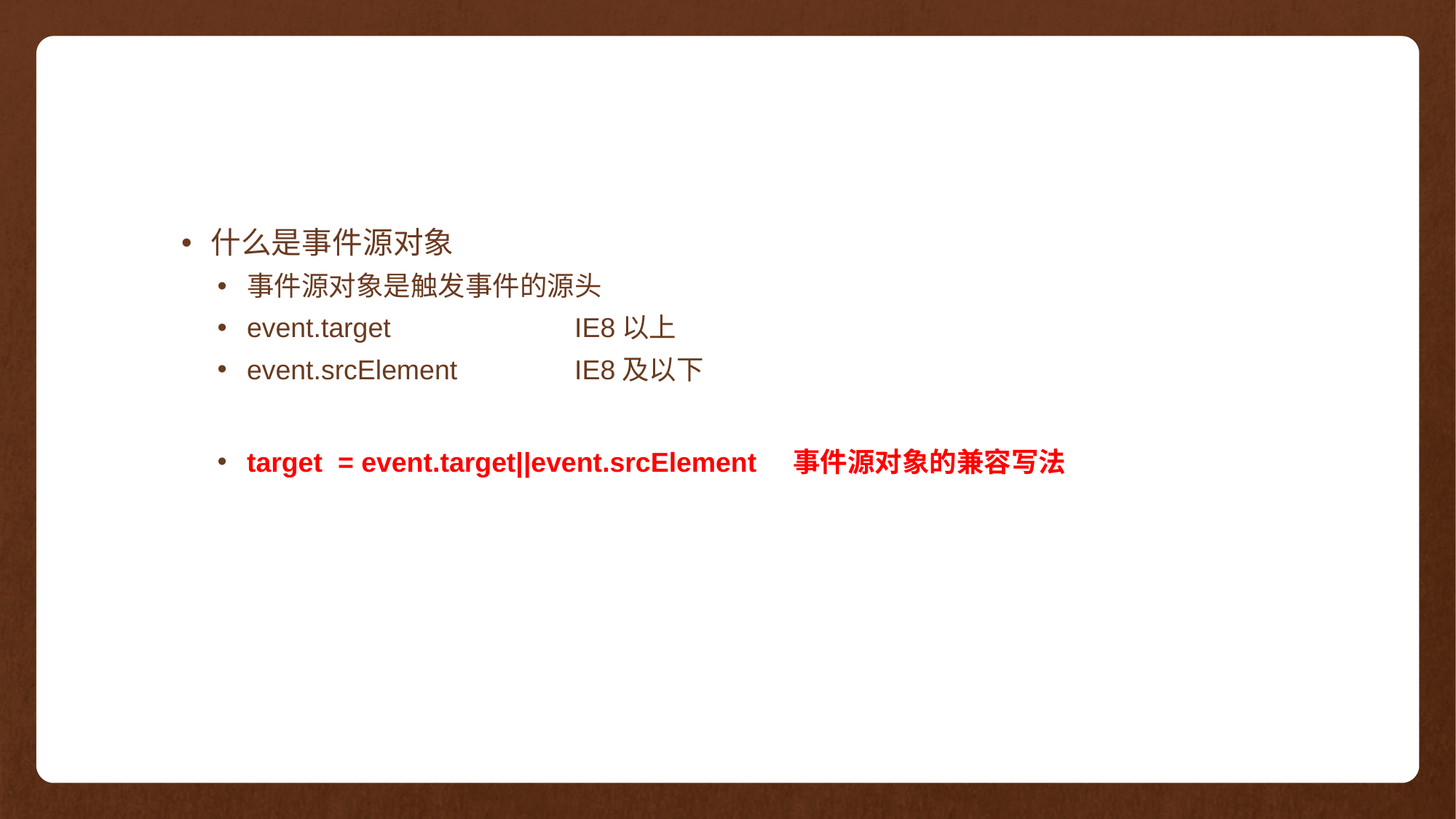

什么是事件源对象
事件源对象是触发事件的源头
event.target		IE8以上
event.srcElement		IE8及以下

target  = event.target||event.srcElement  	事件源对象的兼容写法